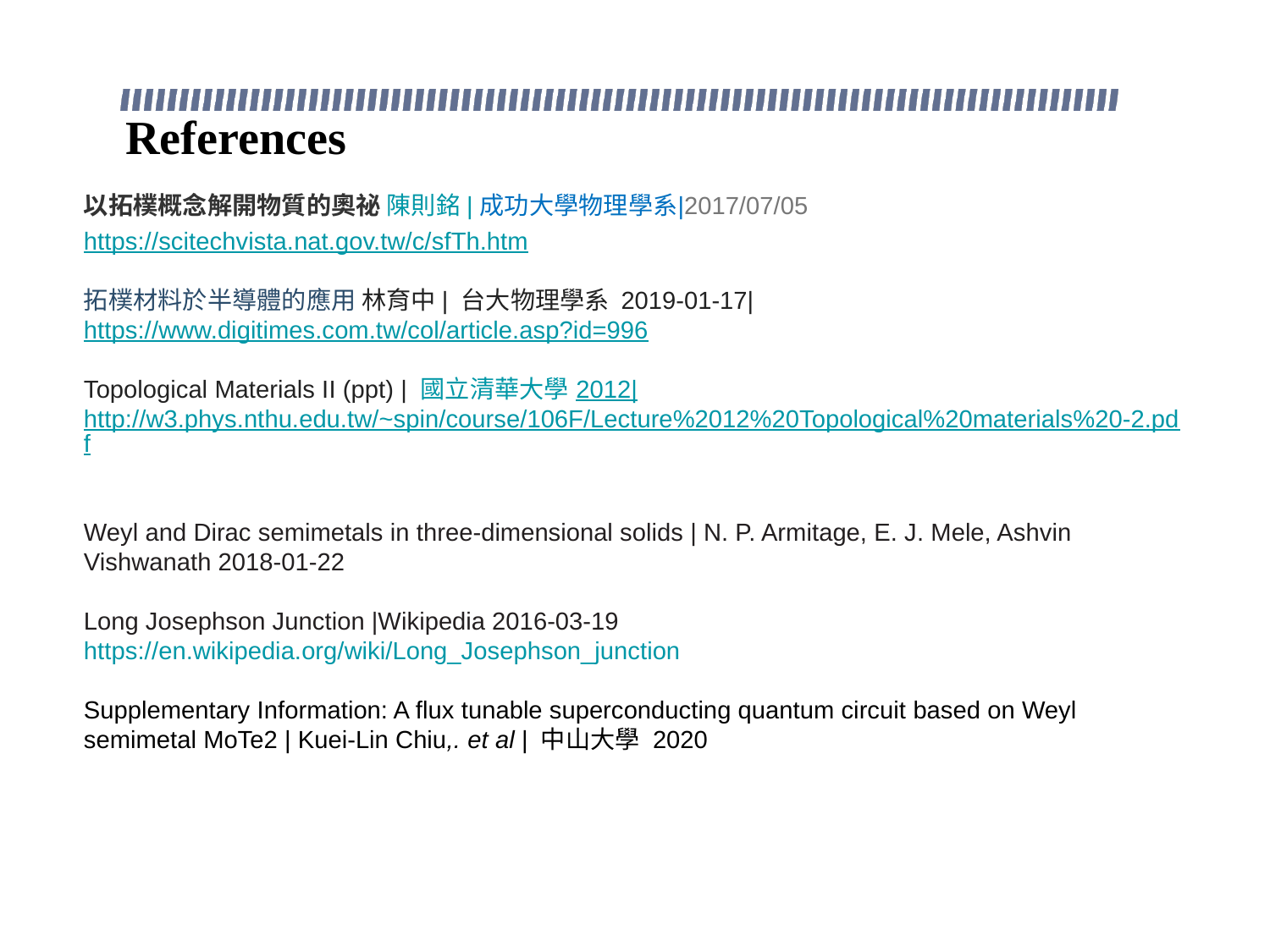

# References
以拓樸概念解開物質的奧祕 陳則銘 | 成功大學物理學系|2017/07/05
https://scitechvista.nat.gov.tw/c/sfTh.htm

拓樸材料於半導體的應用 林育中| 台大物理學系 2019-01-17|
https://www.digitimes.com.tw/col/article.asp?id=996

Topological Materials II (ppt) | 國立清華大學 2012|
http://w3.phys.nthu.edu.tw/~spin/course/106F/Lecture%2012%20Topological%20materials%20-2.pdf

Weyl and Dirac semimetals in three-dimensional solids | N. P. Armitage, E. J. Mele, Ashvin Vishwanath 2018-01-22

Long Josephson Junction |Wikipedia 2016-03-19
https://en.wikipedia.org/wiki/Long_Josephson_junction

Supplementary Information: A flux tunable superconducting quantum circuit based on Weyl semimetal MoTe2 | Kuei-Lin Chiu,. et al | 中山大學 2020